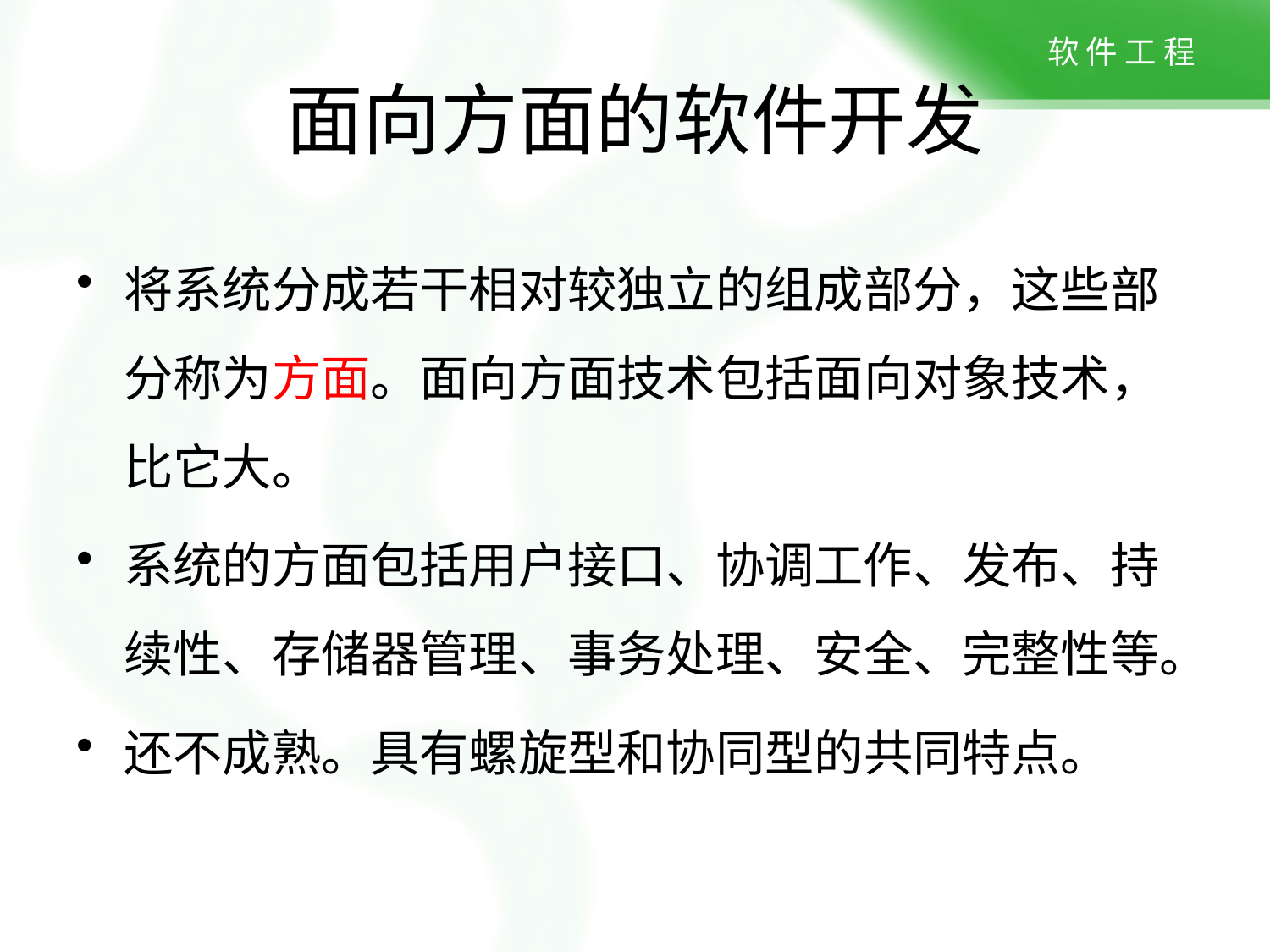

# 面向方面的软件开发
将系统分成若干相对较独立的组成部分，这些部分称为方面。面向方面技术包括面向对象技术，比它大。
系统的方面包括用户接口、协调工作、发布、持续性、存储器管理、事务处理、安全、完整性等。
还不成熟。具有螺旋型和协同型的共同特点。